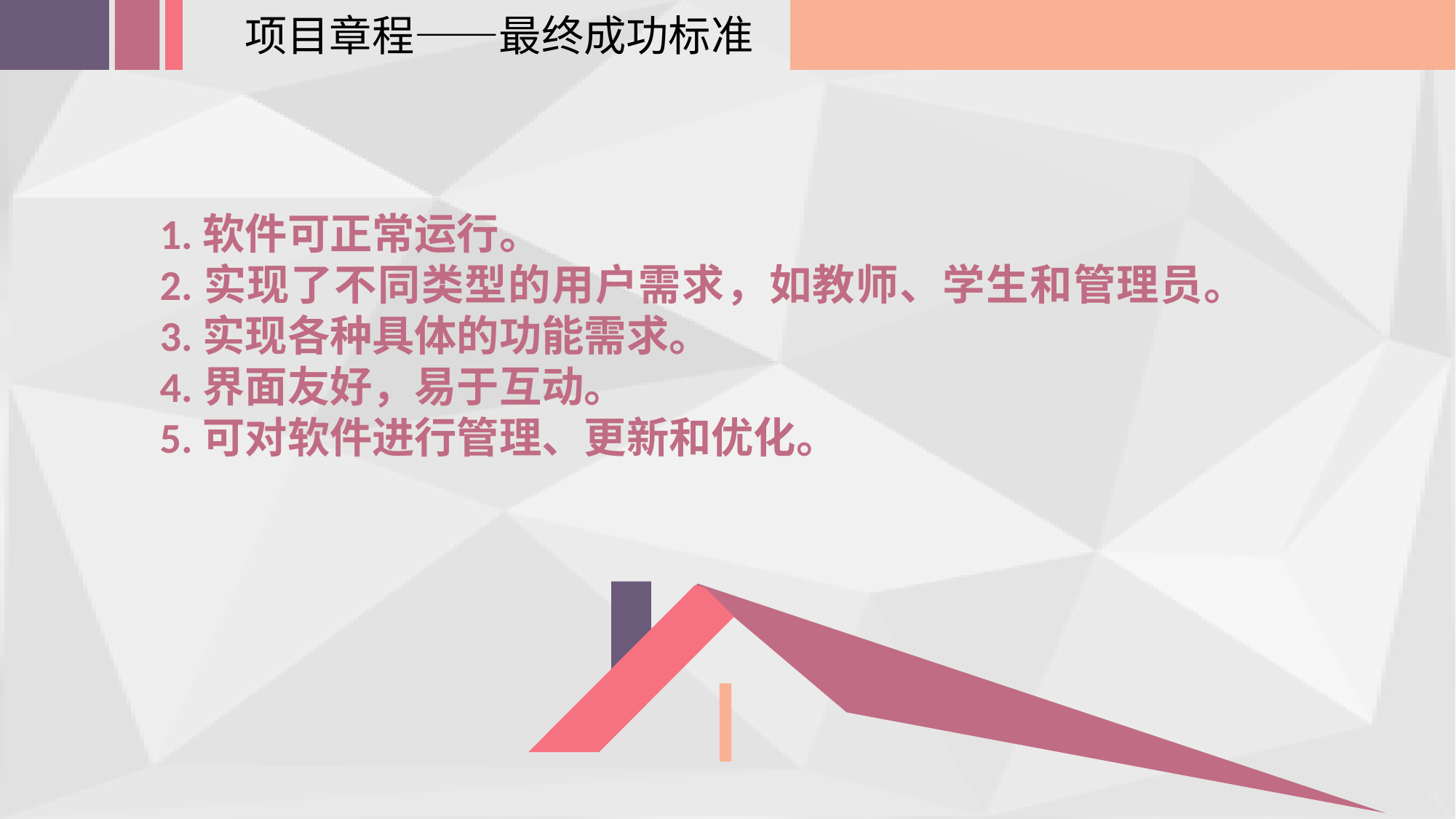

项目章程——最终成功标准
1.软件可正常运行。
2.实现了不同类型的用户需求，如教师、学生和管理员。
3.实现各种具体的功能需求。
4.界面友好，易于互动。
5.可对软件进行管理、更新和优化。